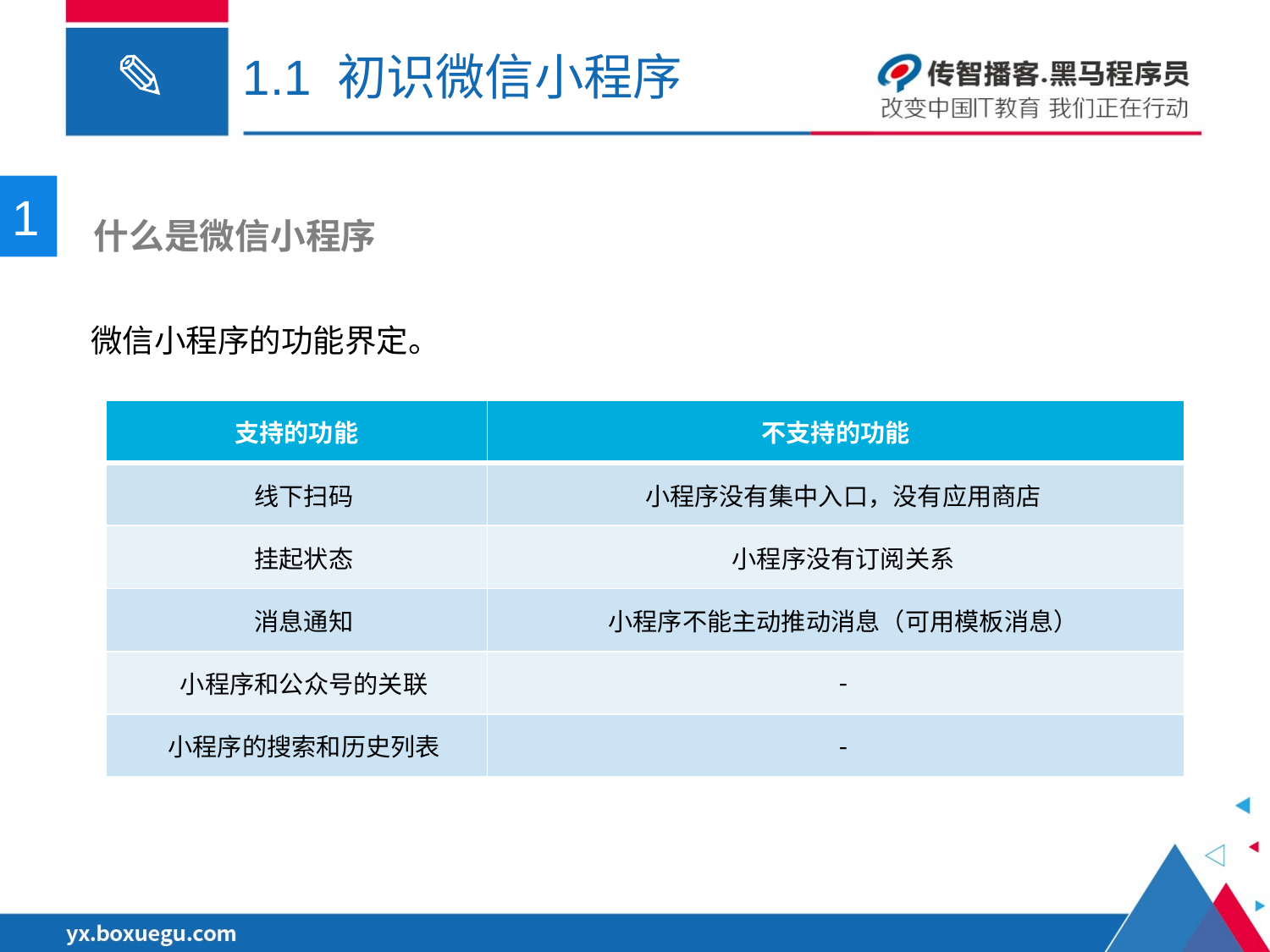

# 1.1 初识微信小程序

1
  什么是微信小程序
微信小程序的功能界定。
| 支持的功能 | 不支持的功能 |
| --- | --- |
| 线下扫码 | 小程序没有集中入口，没有应用商店 |
| 挂起状态 | 小程序没有订阅关系 |
| 消息通知 | 小程序不能主动推动消息（可用模板消息） |
| 小程序和公众号的关联 | - |
| 小程序的搜索和历史列表 | - |